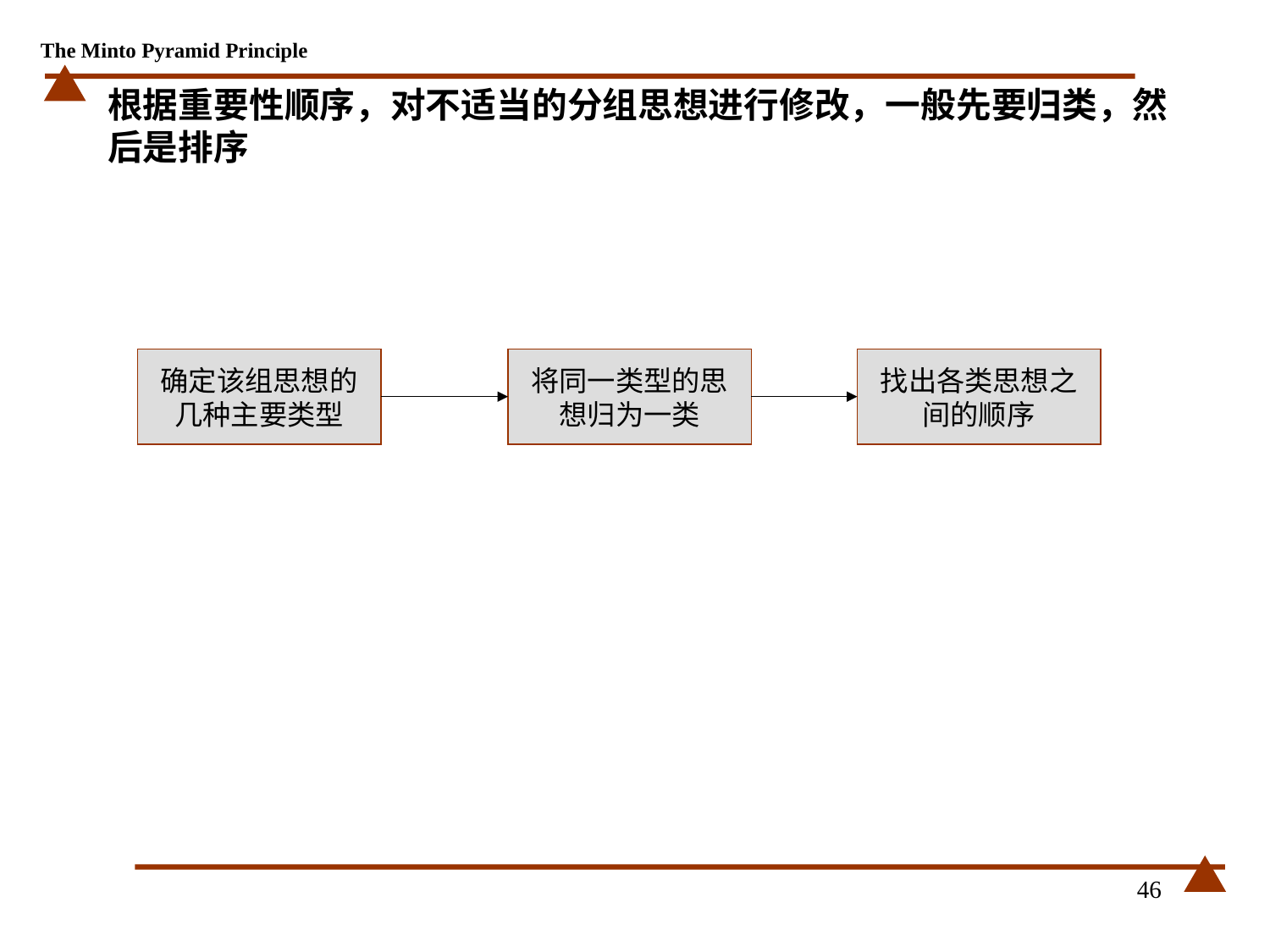

# 根据重要性顺序，对不适当的分组思想进行修改，一般先要归类，然后是排序
确定该组思想的几种主要类型
将同一类型的思想归为一类
找出各类思想之间的顺序
46